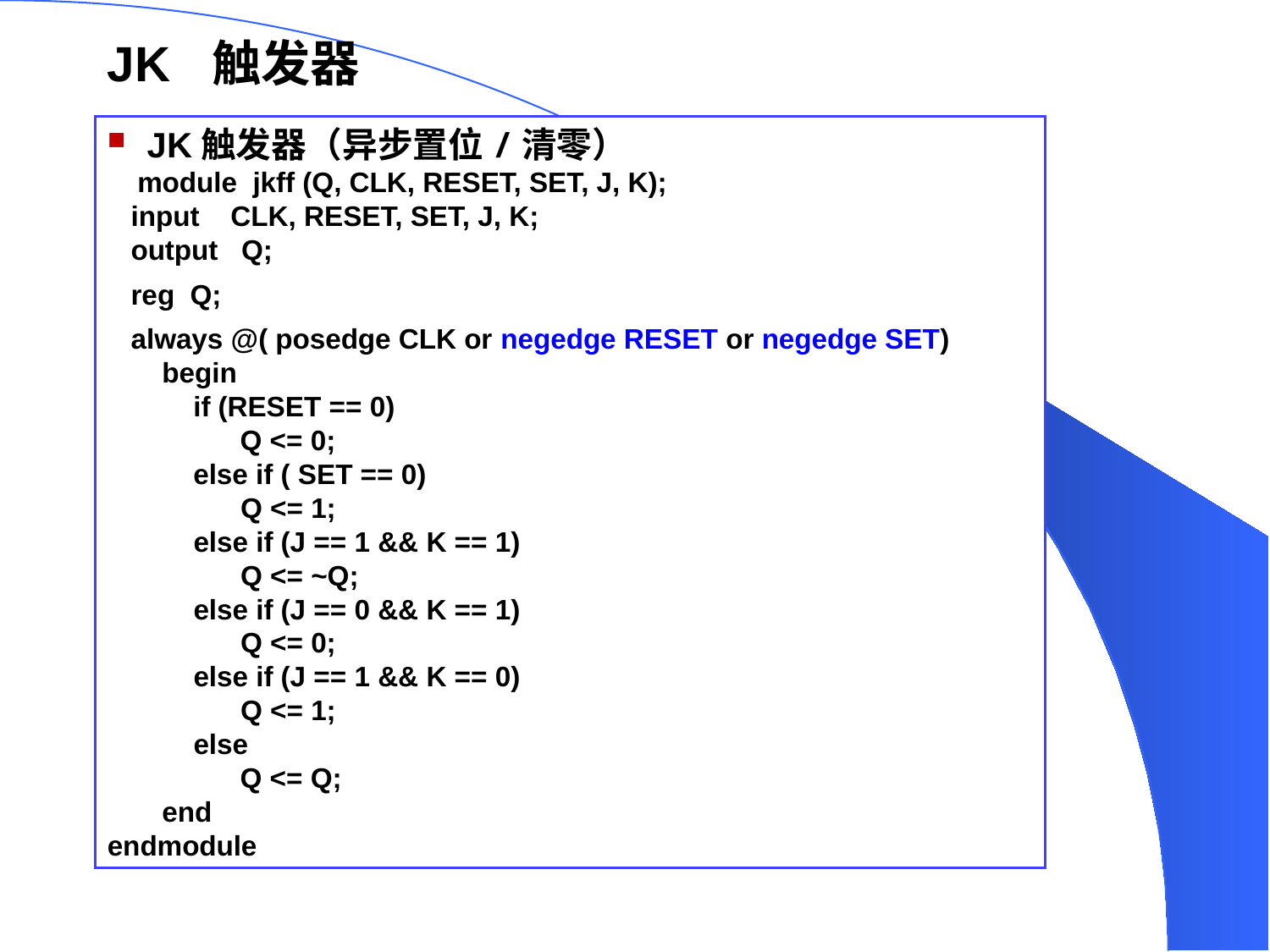

JK 触发器
 JK触发器（异步置位/清零）
module  jkff (Q, CLK, RESET, SET, J, K);
   input    CLK, RESET, SET, J, K;
   output   Q;
   reg  Q;
   always @( posedge CLK or negedge RESET or negedge SET)
       begin
           if (RESET == 0)
                 Q <= 0;
           else if ( SET == 0)
                 Q <= 1;
           else if (J == 1 && K == 1)
                 Q <= ~Q;
           else if (J == 0 && K == 1)
                 Q <= 0;
           else if (J == 1 && K == 0)
                 Q <= 1;
           else
                 Q <= Q;
       end
endmodule